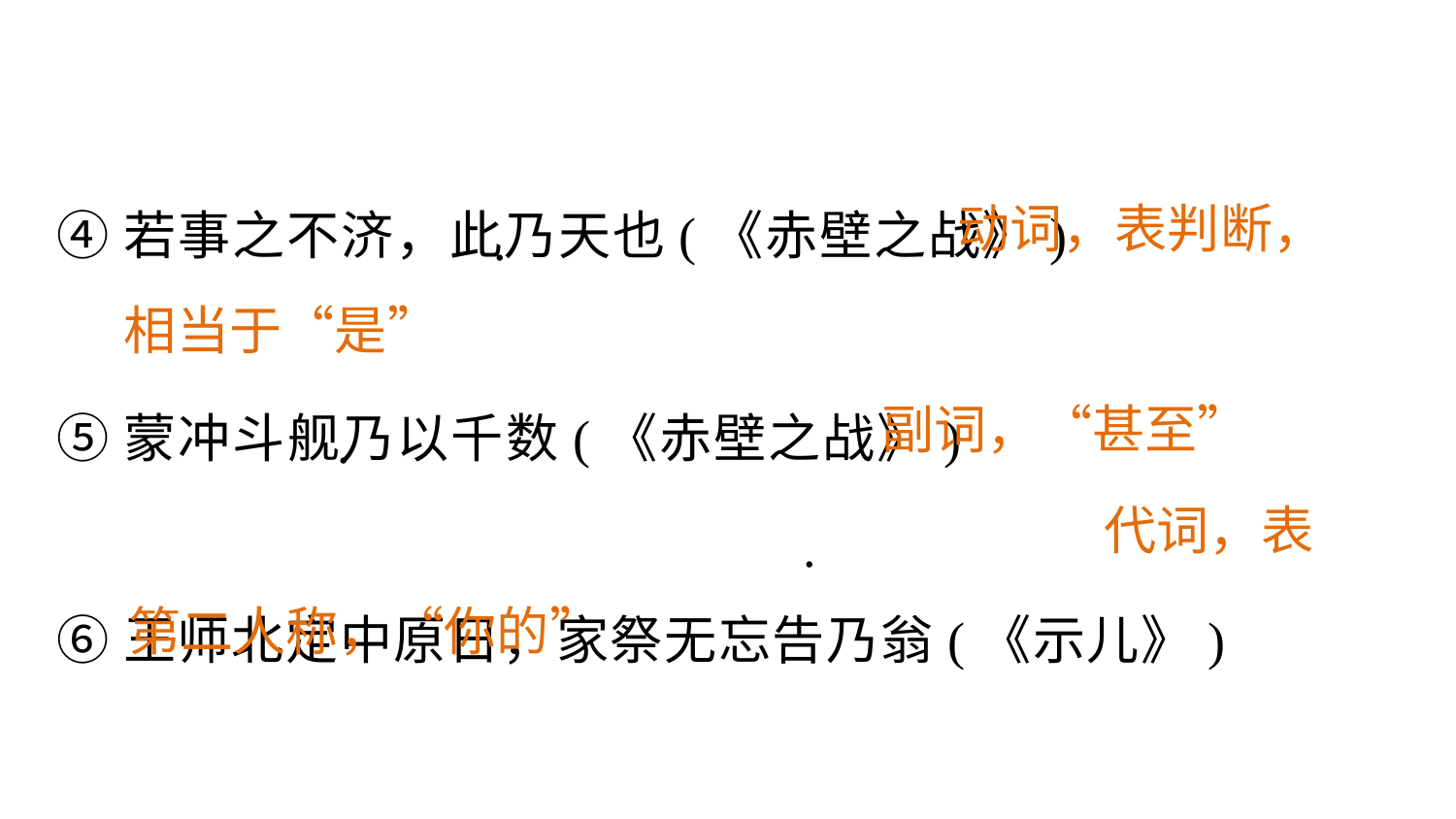

动词，表判断，
相当于“是”
④若事之不济，此乃天也(《赤壁之战》)
⑤蒙冲斗舰乃以千数(《赤壁之战》)
⑥王师北定中原日，家祭无忘告乃翁(《示儿》)
.
副词，“甚至”
.
                                                                                 代词，表
第二人称，“你的”
.